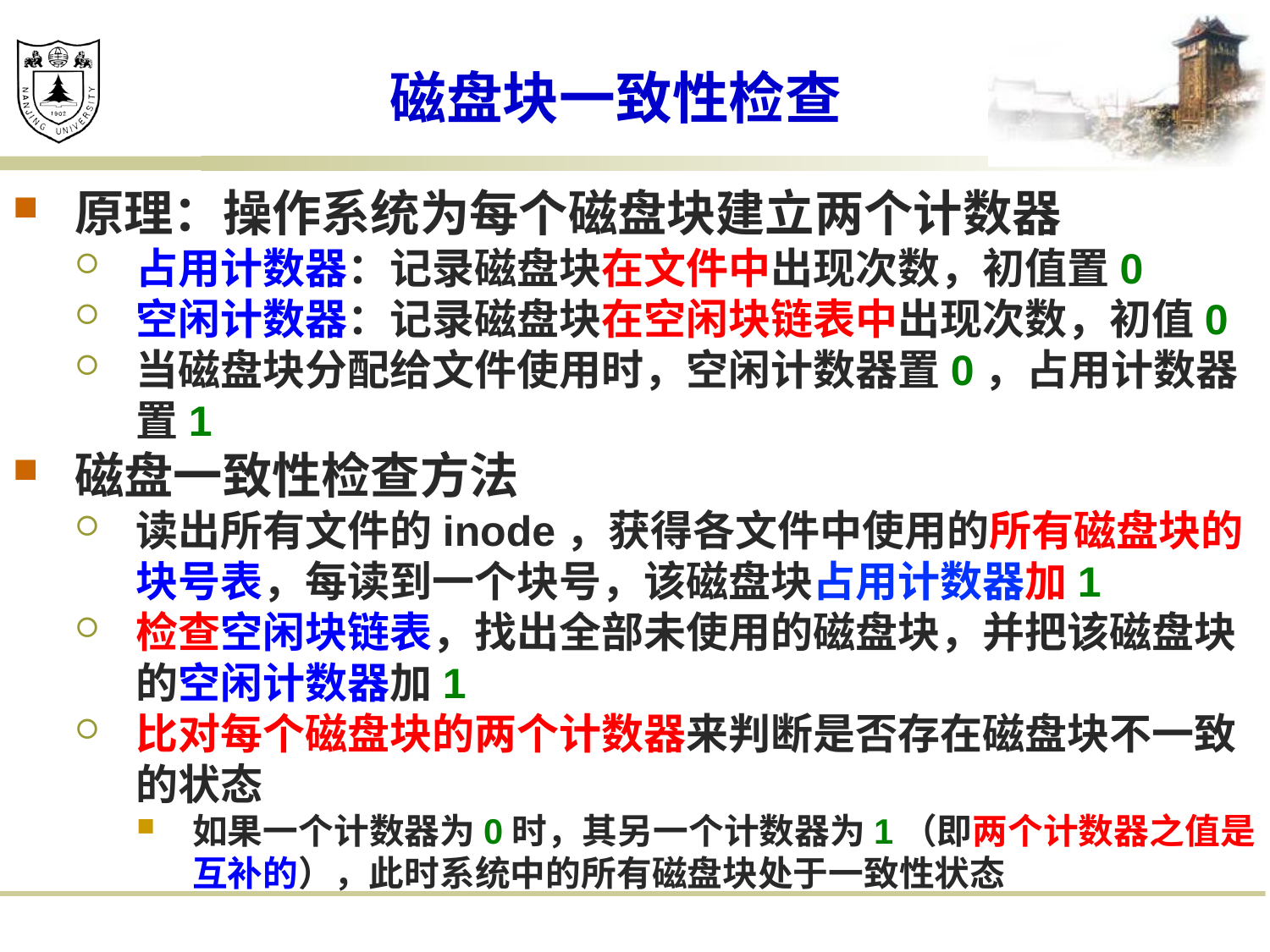

# 磁盘块一致性检查
原理：操作系统为每个磁盘块建立两个计数器
占用计数器：记录磁盘块在文件中出现次数，初值置0
空闲计数器：记录磁盘块在空闲块链表中出现次数，初值0
当磁盘块分配给文件使用时，空闲计数器置0，占用计数器置1
磁盘一致性检查方法
读出所有文件的inode，获得各文件中使用的所有磁盘块的块号表，每读到一个块号，该磁盘块占用计数器加1
检查空闲块链表，找出全部未使用的磁盘块，并把该磁盘块的空闲计数器加1
比对每个磁盘块的两个计数器来判断是否存在磁盘块不一致的状态
如果一个计数器为0时，其另一个计数器为1（即两个计数器之值是互补的），此时系统中的所有磁盘块处于一致性状态
107